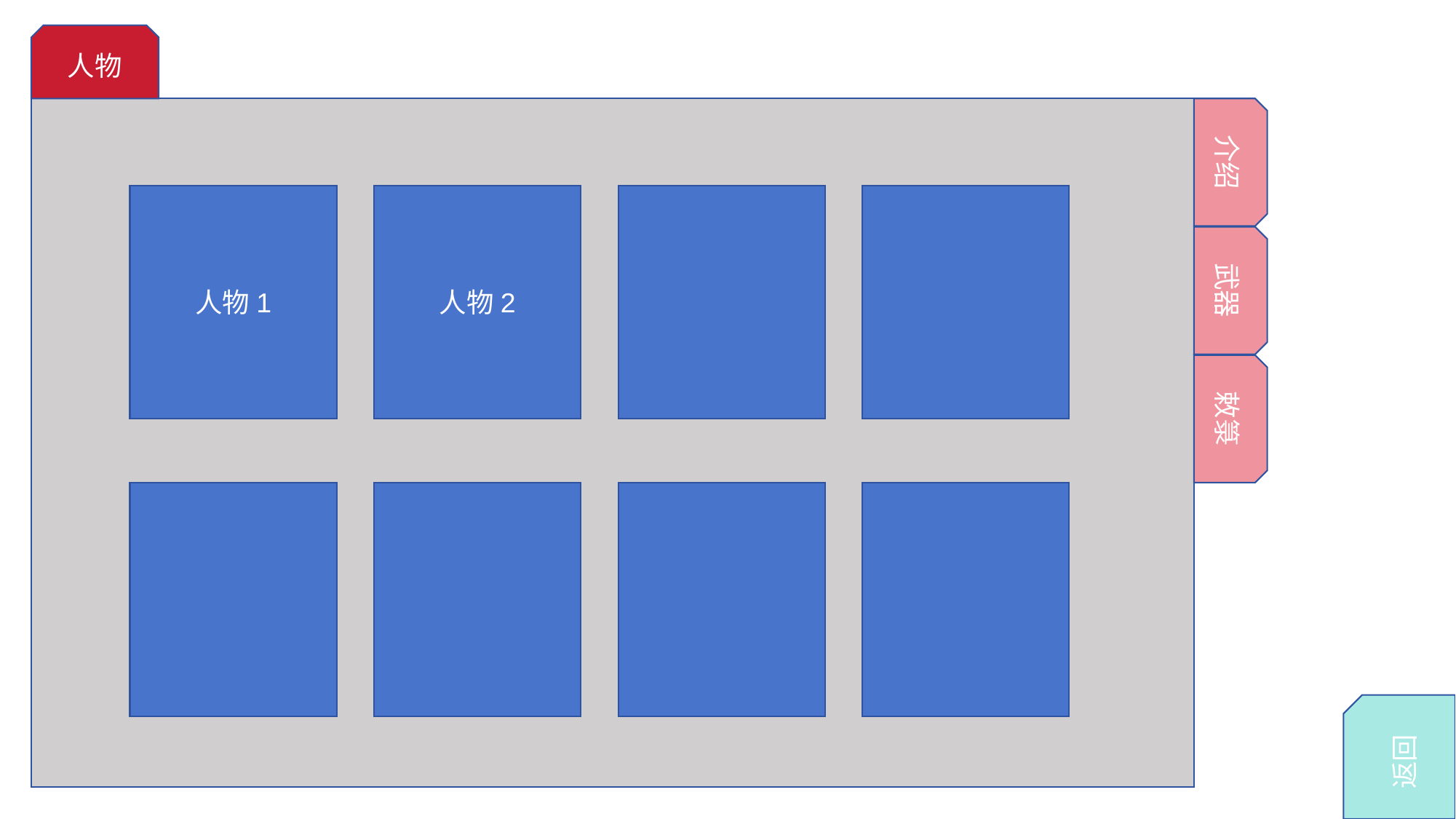

人物

介绍
人物1
人物2

武器
敕箓

返回